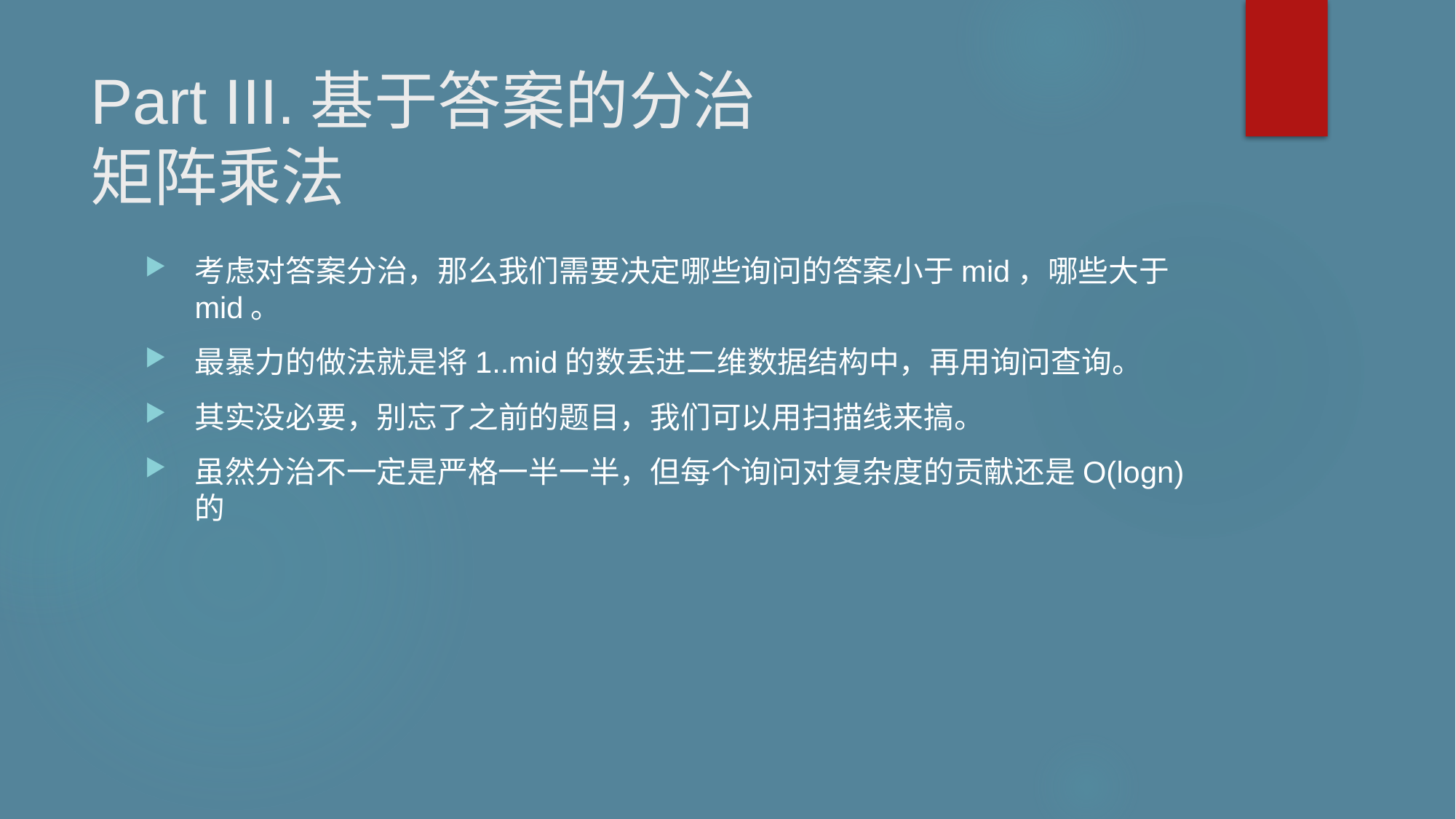

# Part III.基于答案的分治 矩阵乘法
考虑对答案分治，那么我们需要决定哪些询问的答案小于mid，哪些大于mid。
最暴力的做法就是将1..mid的数丢进二维数据结构中，再用询问查询。
其实没必要，别忘了之前的题目，我们可以用扫描线来搞。
虽然分治不一定是严格一半一半，但每个询问对复杂度的贡献还是O(logn)的